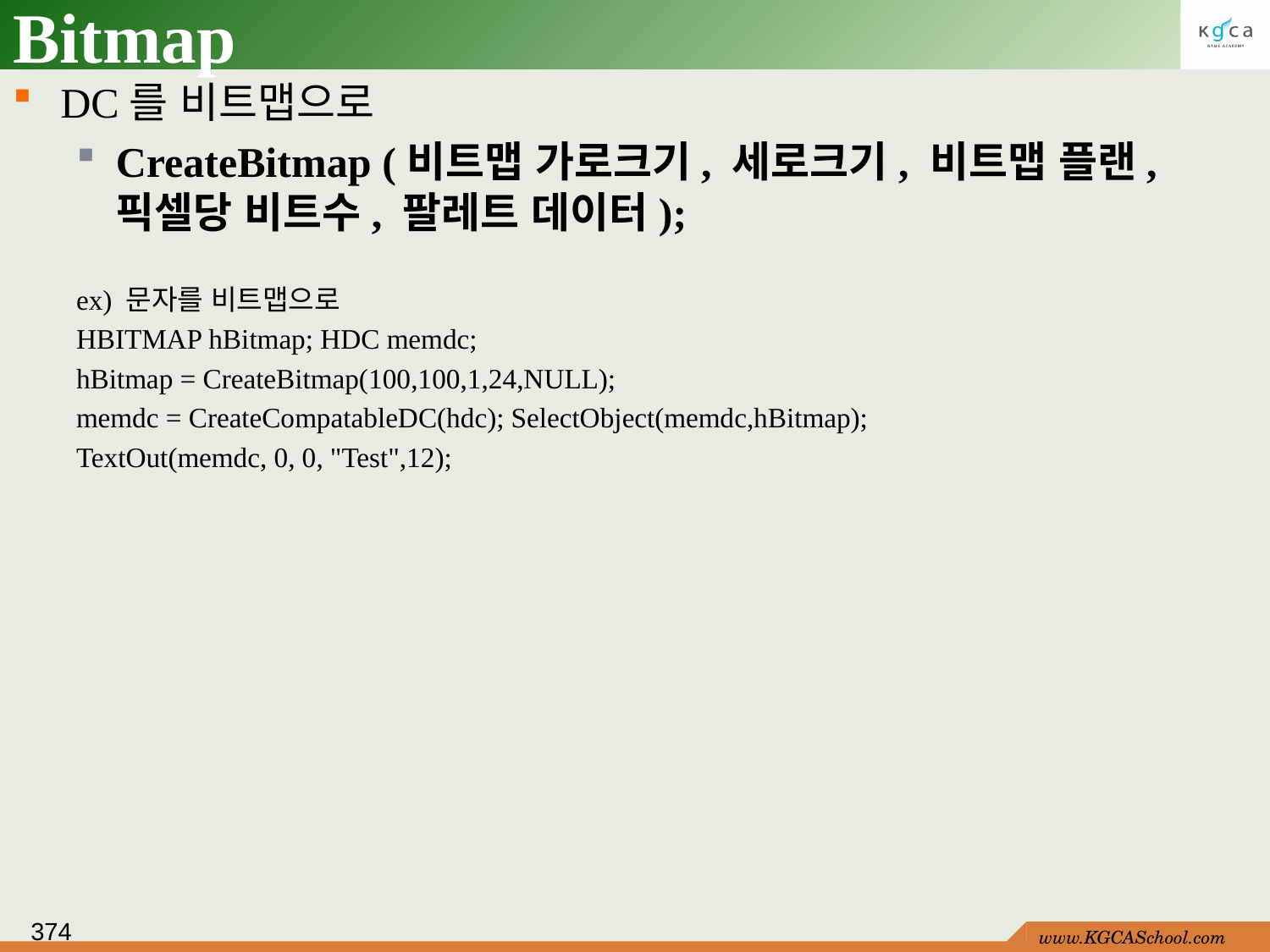

# Bitmap
DC를 비트맵으로
CreateBitmap (비트맵 가로크기, 세로크기, 비트맵 플랜, 픽셀당 비트수, 팔레트 데이터);

ex) 문자를 비트맵으로
HBITMAP hBitmap; HDC memdc;
hBitmap = CreateBitmap(100,100,1,24,NULL);
memdc = CreateCompatableDC(hdc); SelectObject(memdc,hBitmap);
TextOut(memdc, 0, 0, "Test",12);

374